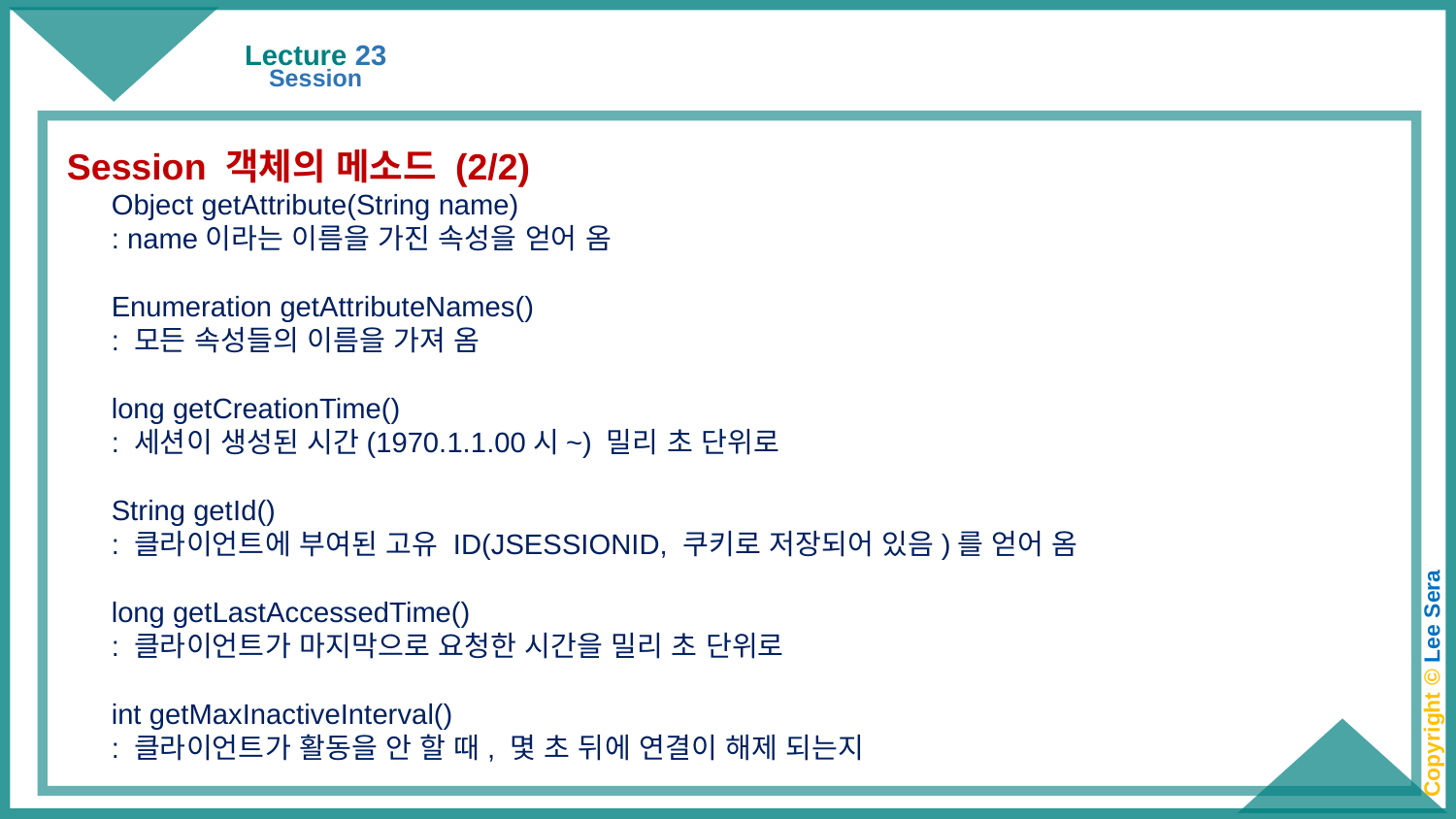

# Lecture 23
Session
 Session 객체의 메소드 (2/2)
Object getAttribute(String name)
: name이라는 이름을 가진 속성을 얻어 옴

Enumeration getAttributeNames()
: 모든 속성들의 이름을 가져 옴

long getCreationTime()
: 세션이 생성된 시간(1970.1.1.00시~) 밀리 초 단위로

String getId()
: 클라이언트에 부여된 고유 ID(JSESSIONID, 쿠키로 저장되어 있음)를 얻어 옴

long getLastAccessedTime()
: 클라이언트가 마지막으로 요청한 시간을 밀리 초 단위로

int getMaxInactiveInterval()
: 클라이언트가 활동을 안 할 때, 몇 초 뒤에 연결이 해제 되는지
Copyright © Lee Sera